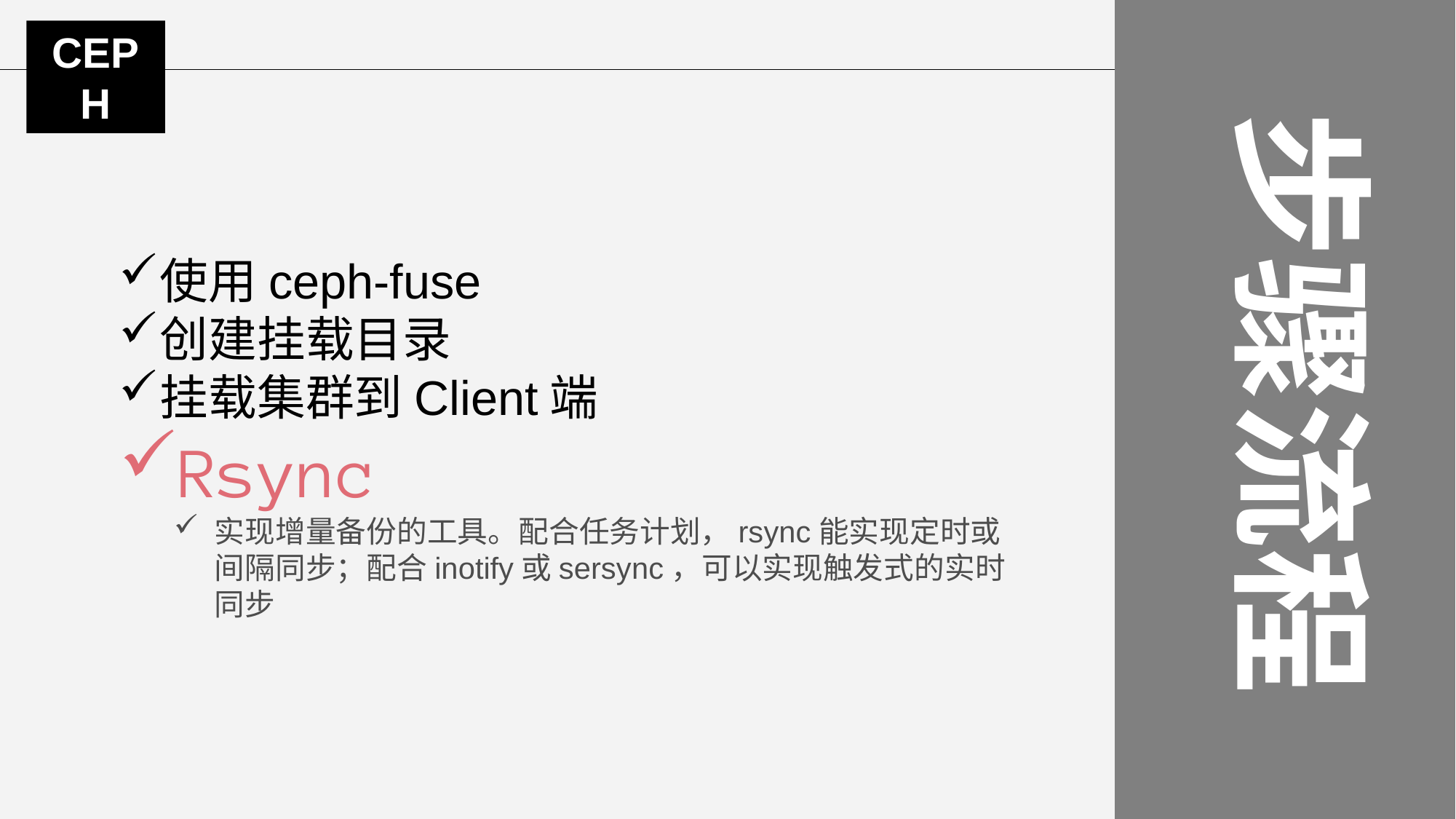

CEPH

步骤流程
使用ceph-fuse
创建挂载目录
挂载集群到Client端
Rsync
实现增量备份的工具。配合任务计划，rsync能实现定时或间隔同步；配合inotify或sersync，可以实现触发式的实时同步